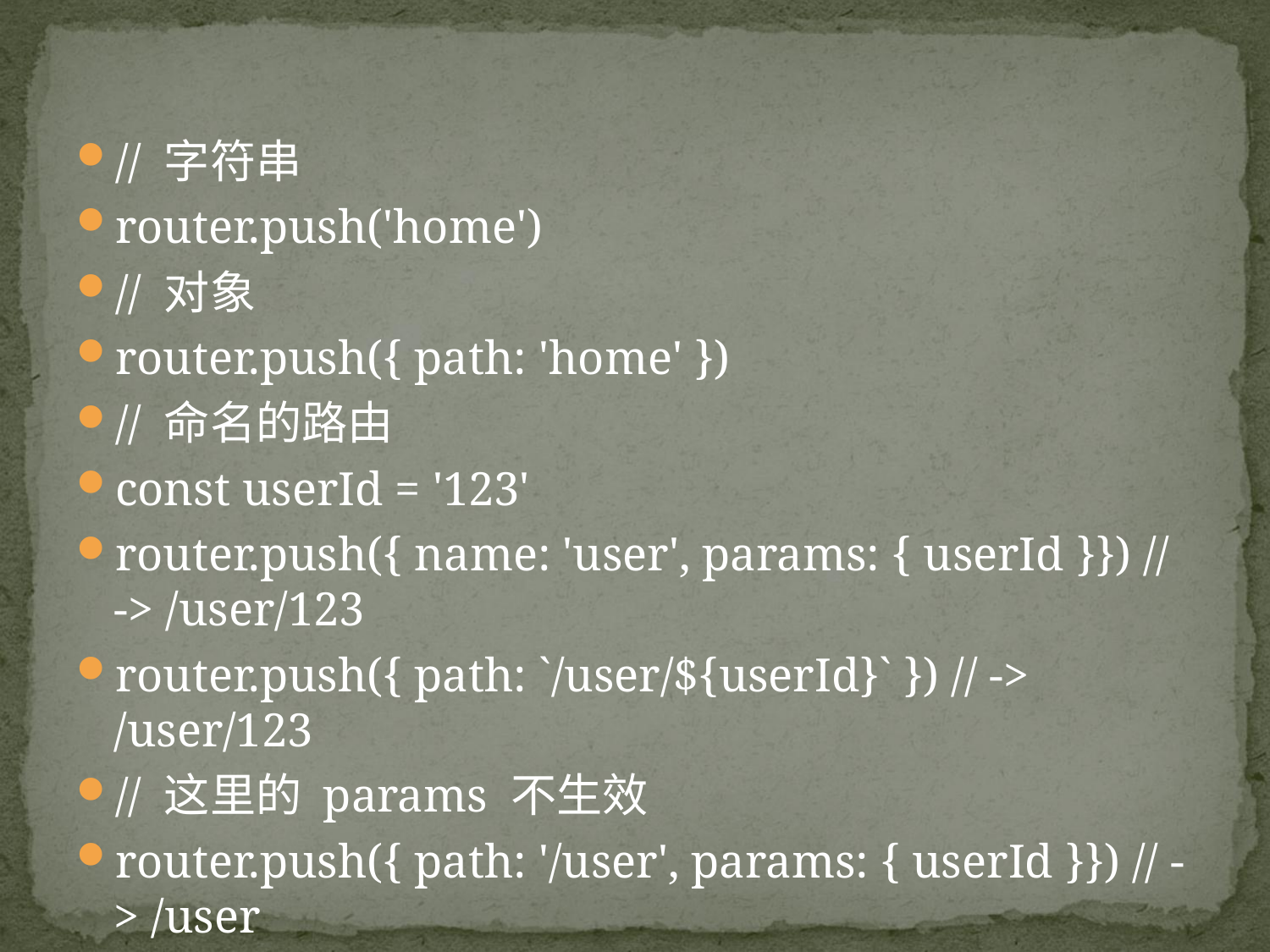

// 字符串
router.push('home')
// 对象
router.push({ path: 'home' })
// 命名的路由
const userId = '123'
router.push({ name: 'user', params: { userId }}) // -> /user/123
router.push({ path: `/user/${userId}` }) // -> /user/123
// 这里的 params 不生效
router.push({ path: '/user', params: { userId }}) // -> /user